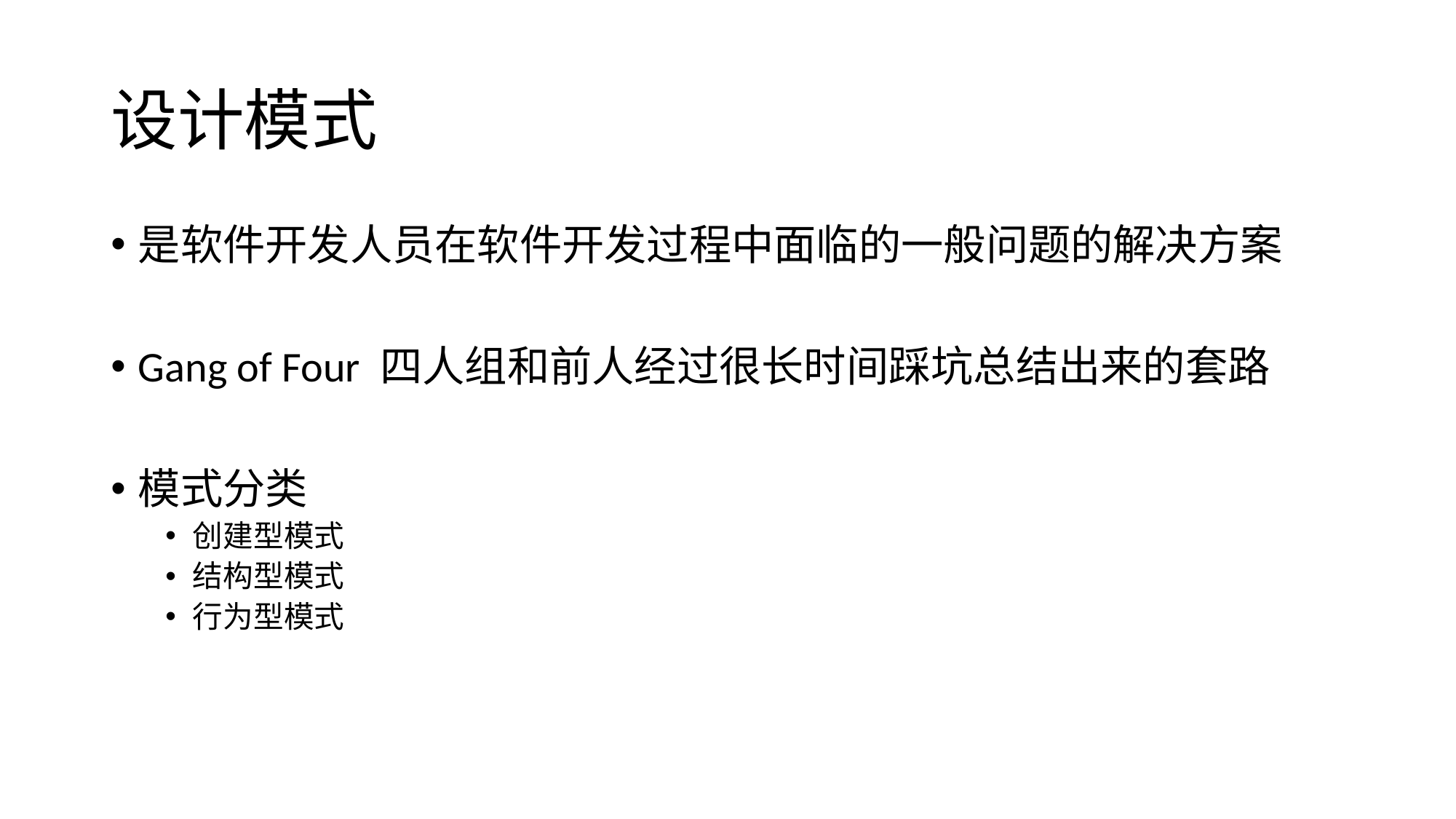

# 设计模式
是软件开发人员在软件开发过程中面临的一般问题的解决方案

Gang of Four 四人组和前人经过很长时间踩坑总结出来的套路

模式分类
创建型模式
结构型模式
行为型模式